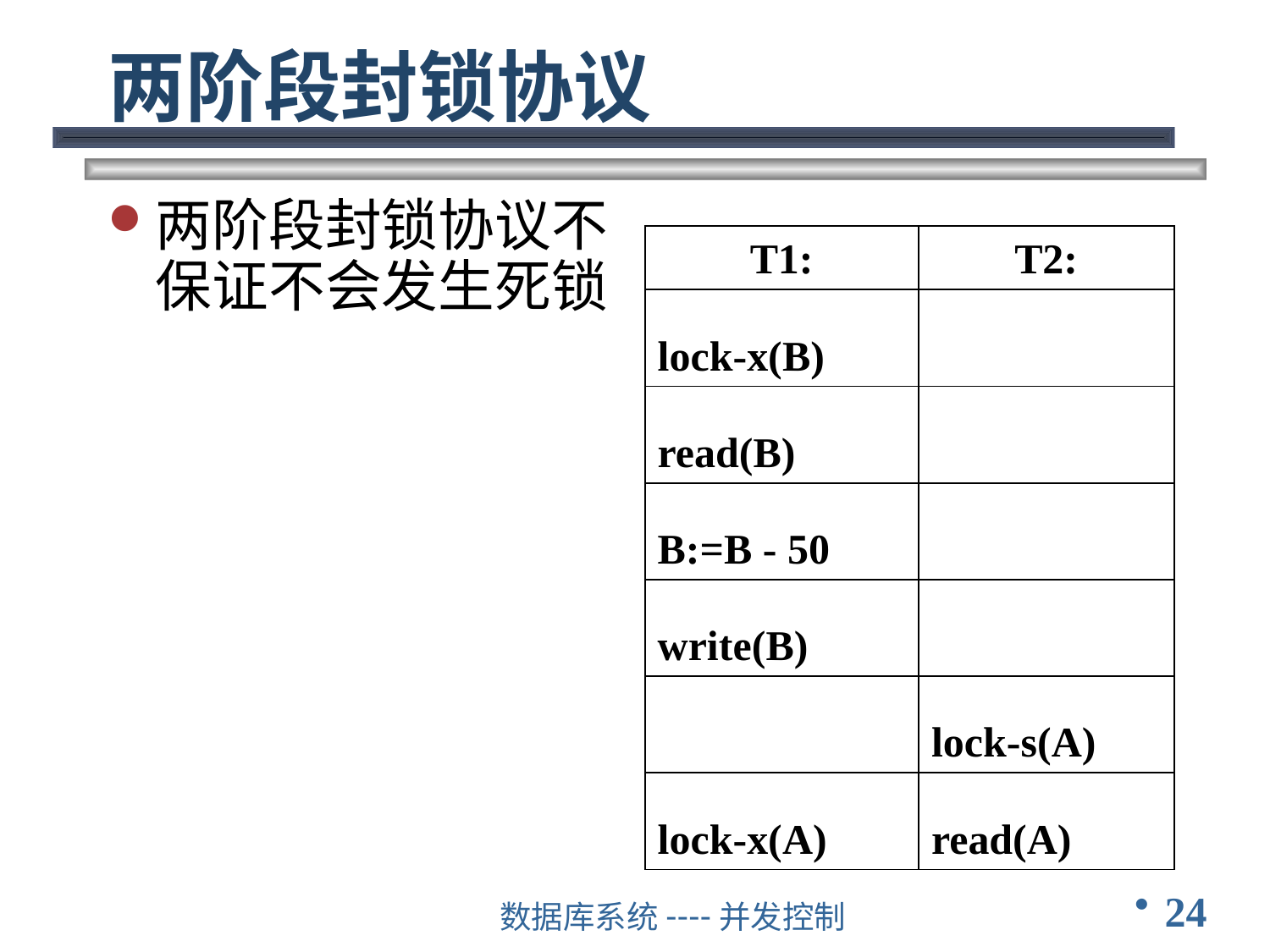

# 两阶段封锁协议
两阶段封锁协议不保证不会发生死锁
| T1: | T2: |
| --- | --- |
| lock-x(B) |  |
| read(B) |  |
| B:=B - 50 |  |
| write(B) |  |
|  | lock-s(A) |
| lock-x(A) | read(A) |
24
数据库系统----并发控制